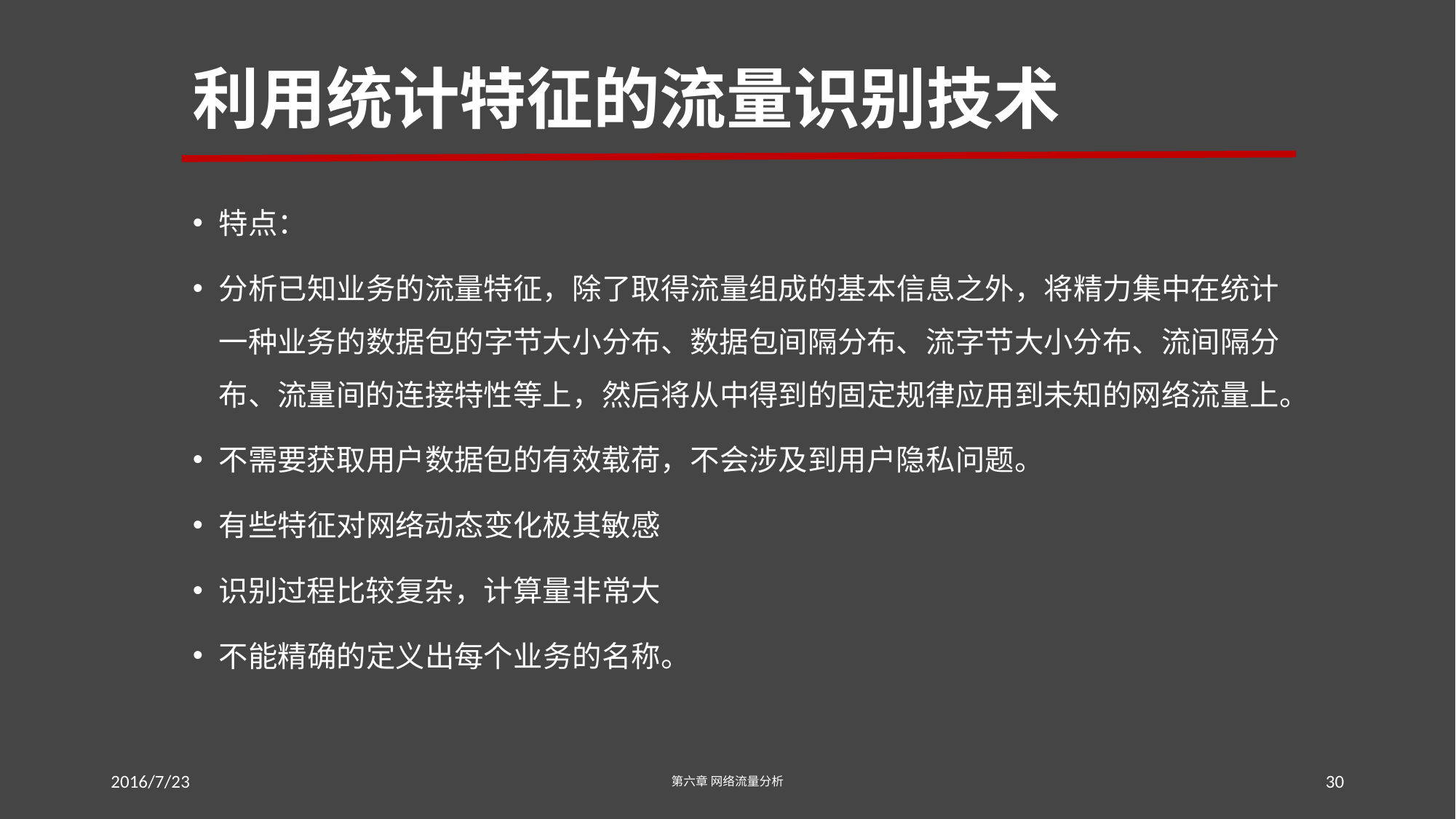

# 利用统计特征的流量识别技术
特点：
分析已知业务的流量特征，除了取得流量组成的基本信息之外，将精力集中在统计一种业务的数据包的字节大小分布、数据包间隔分布、流字节大小分布、流间隔分布、流量间的连接特性等上，然后将从中得到的固定规律应用到未知的网络流量上。
不需要获取用户数据包的有效载荷，不会涉及到用户隐私问题。
有些特征对网络动态变化极其敏感
识别过程比较复杂，计算量非常大
不能精确的定义出每个业务的名称。
2016/7/23
第六章 网络流量分析
30